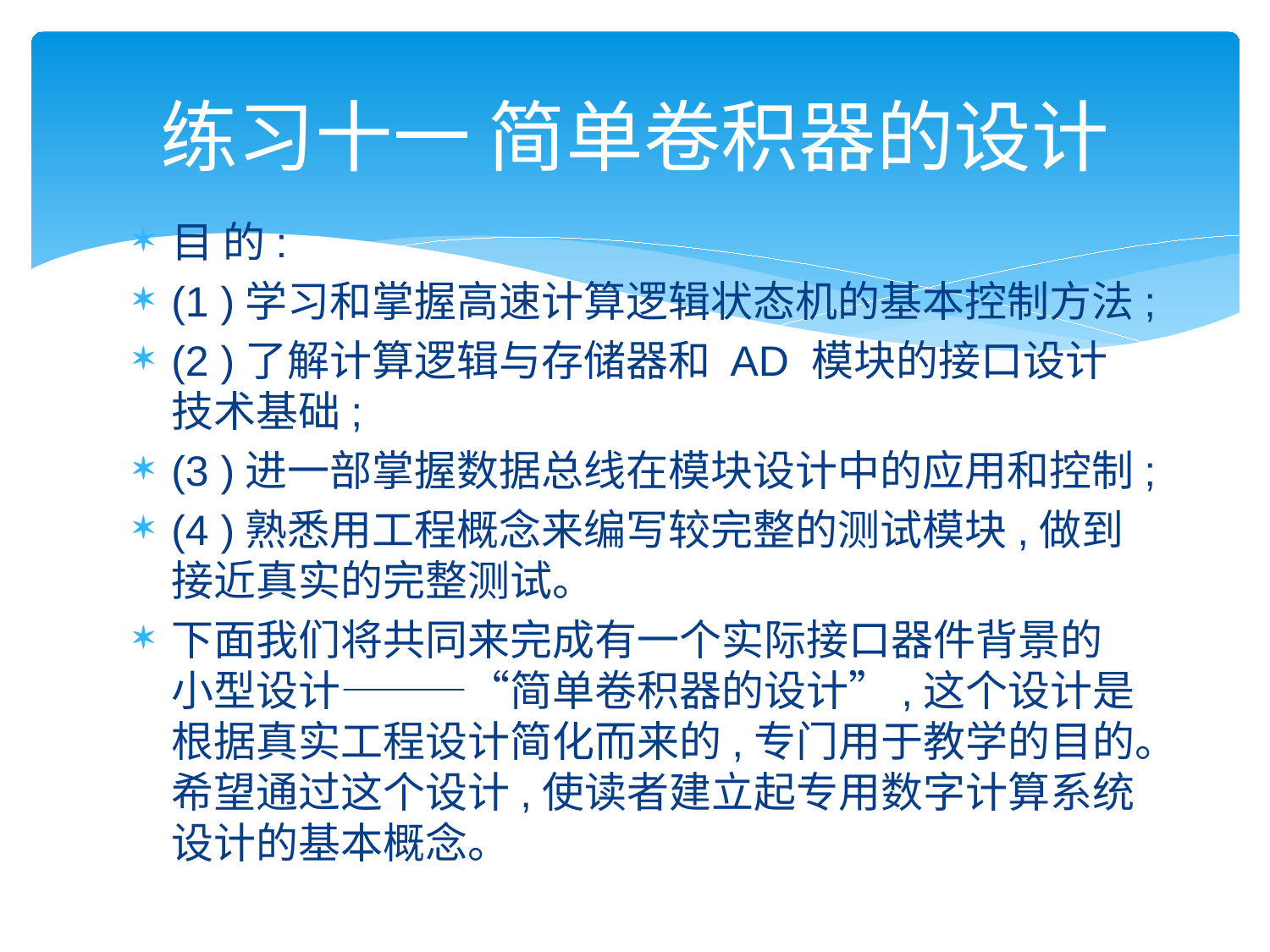

# 练习十一 简单卷积器的设计
目 的:
(1 )学习和掌握高速计算逻辑状态机的基本控制方法;
(2 )了解计算逻辑与存储器和 AD 模块的接口设计技术基础;
(3 )进一部掌握数据总线在模块设计中的应用和控制;
(4 )熟悉用工程概念来编写较完整的测试模块,做到接近真实的完整测试。
下面我们将共同来完成有一个实际接口器件背景的小型设计———“简单卷积器的设计”,这个设计是根据真实工程设计简化而来的,专门用于教学的目的。希望通过这个设计,使读者建立起专用数字计算系统设计的基本概念。